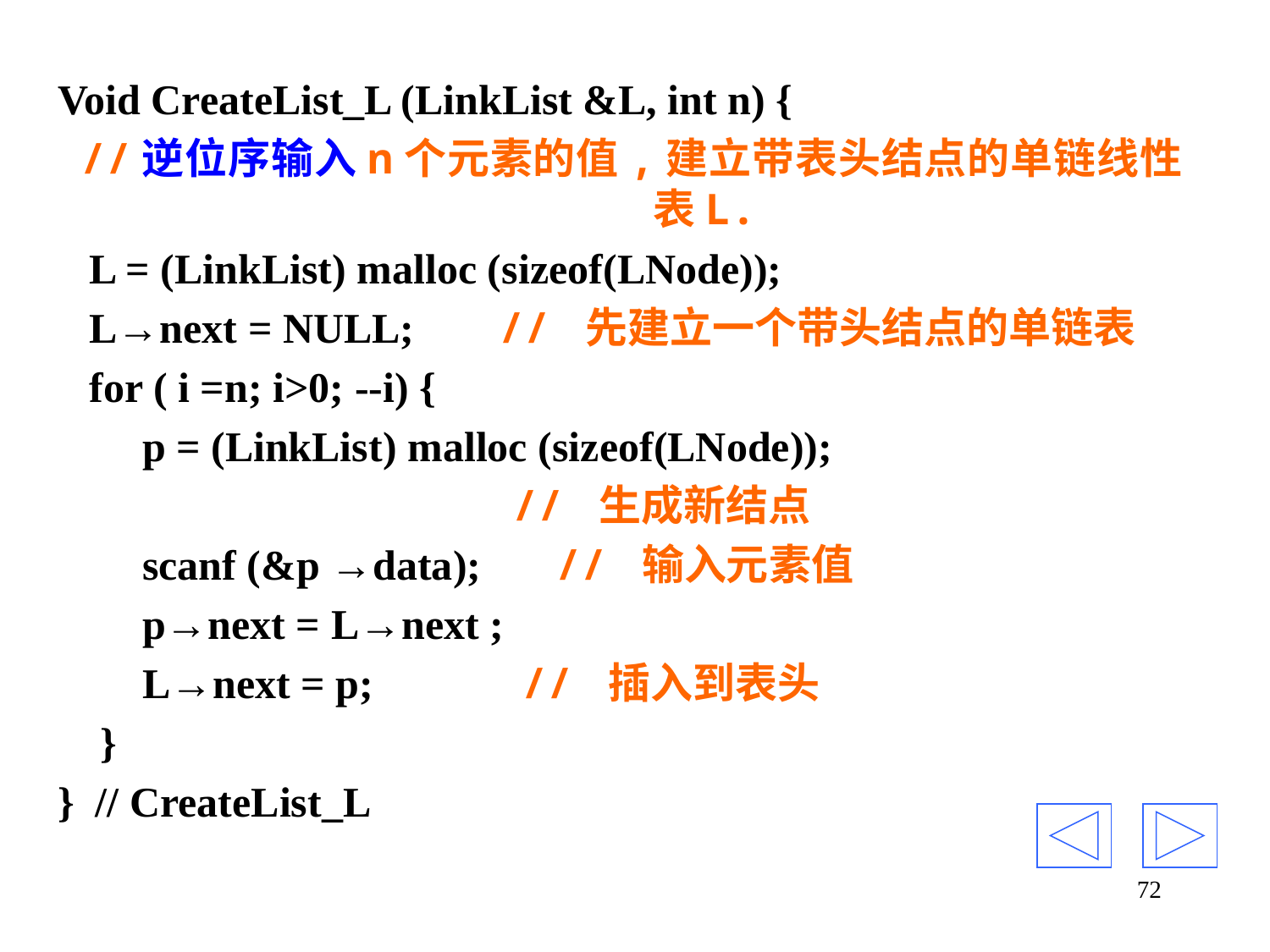

Void CreateList_L (LinkList &L, int n) {
  //逆位序输入n个元素的值,建立带表头结点的单链线性表L.
   L = (LinkList) malloc (sizeof(LNode));
   L→next = NULL;        // 先建立一个带头结点的单链表
   for ( i =n; i>0; --i) {
        p = (LinkList) malloc (sizeof(LNode));
                                           // 生成新结点
        scanf (&p →data);       // 输入元素值
        p→next = L→next ;
        L→next = p;              // 插入到表头
    }
}  // CreateList_L

72